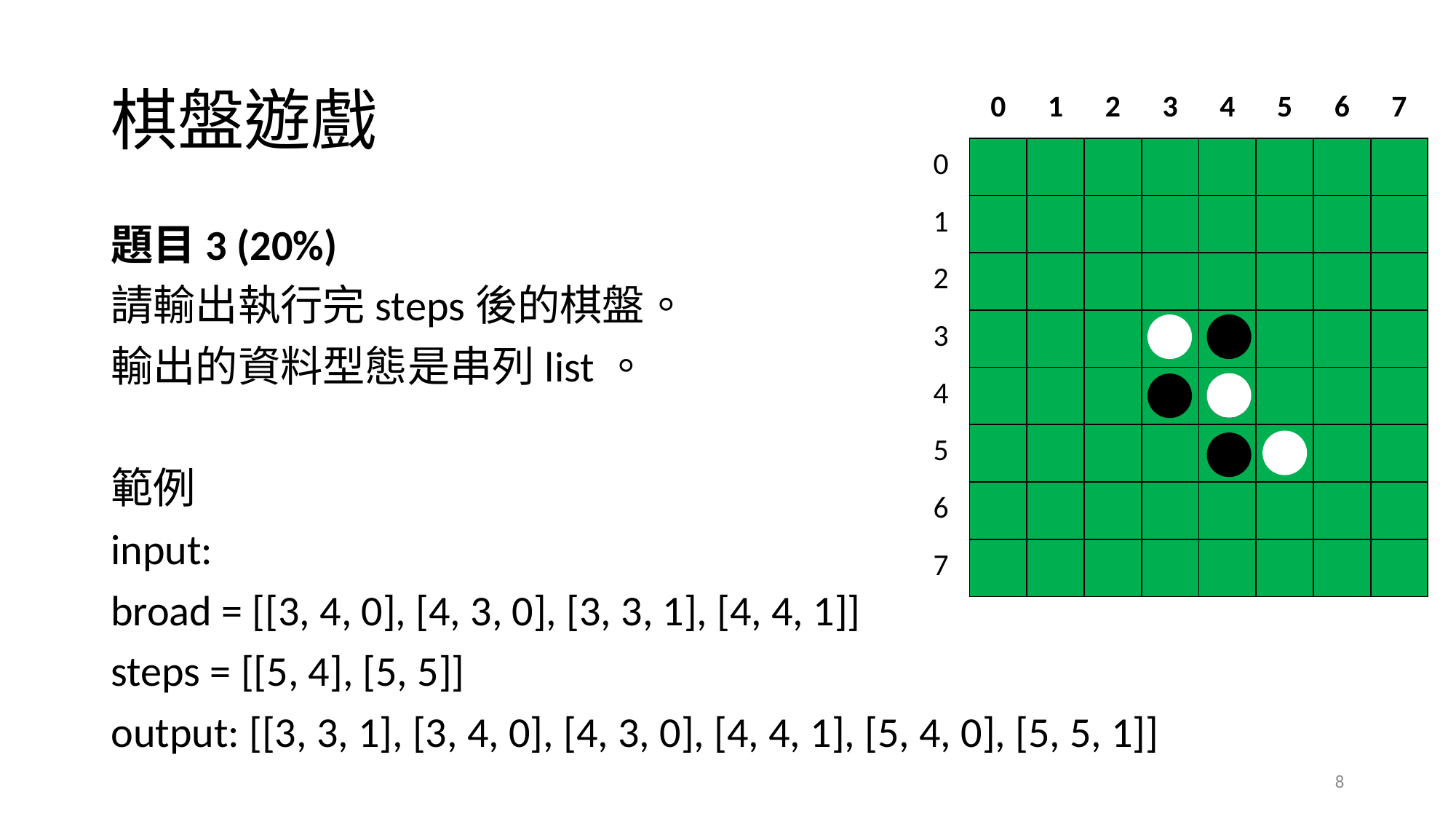

# 棋盤遊戲
|  | 0 | 1 | 2 | 3 | 4 | 5 | 6 | 7 |
| --- | --- | --- | --- | --- | --- | --- | --- | --- |
| 0 |  |  |  |  |  |  |  |  |
| 1 |  |  |  |  |  |  |  |  |
| 2 |  |  |  |  |  |  |  |  |
| 3 |  |  |  |  |  |  |  |  |
| 4 |  |  |  |  |  |  |  |  |
| 5 |  |  |  |  |  |  |  |  |
| 6 |  |  |  |  |  |  |  |  |
| 7 |  |  |  |  |  |  |  |  |
題目3 (20%)
請輸出執行完steps後的棋盤。
輸出的資料型態是串列list。

範例
input:
broad = [[3, 4, 0], [4, 3, 0], [3, 3, 1], [4, 4, 1]]
steps = [[5, 4], [5, 5]]
output: [[3, 3, 1], [3, 4, 0], [4, 3, 0], [4, 4, 1], [5, 4, 0], [5, 5, 1]]

8